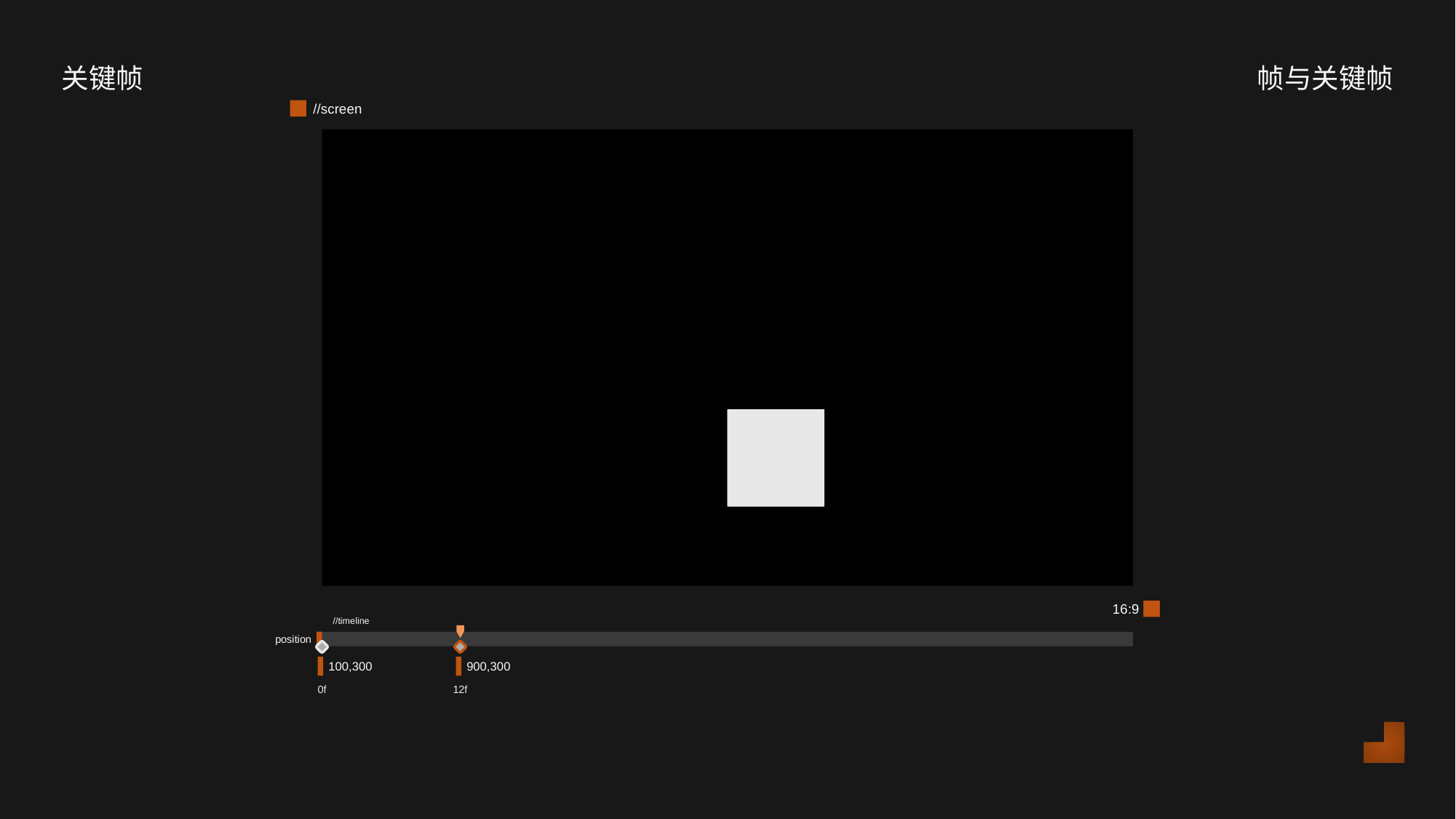

关键帧
帧与关键帧
//screen

16:9

//timeline

  position

100,300

900,300

0f
12f